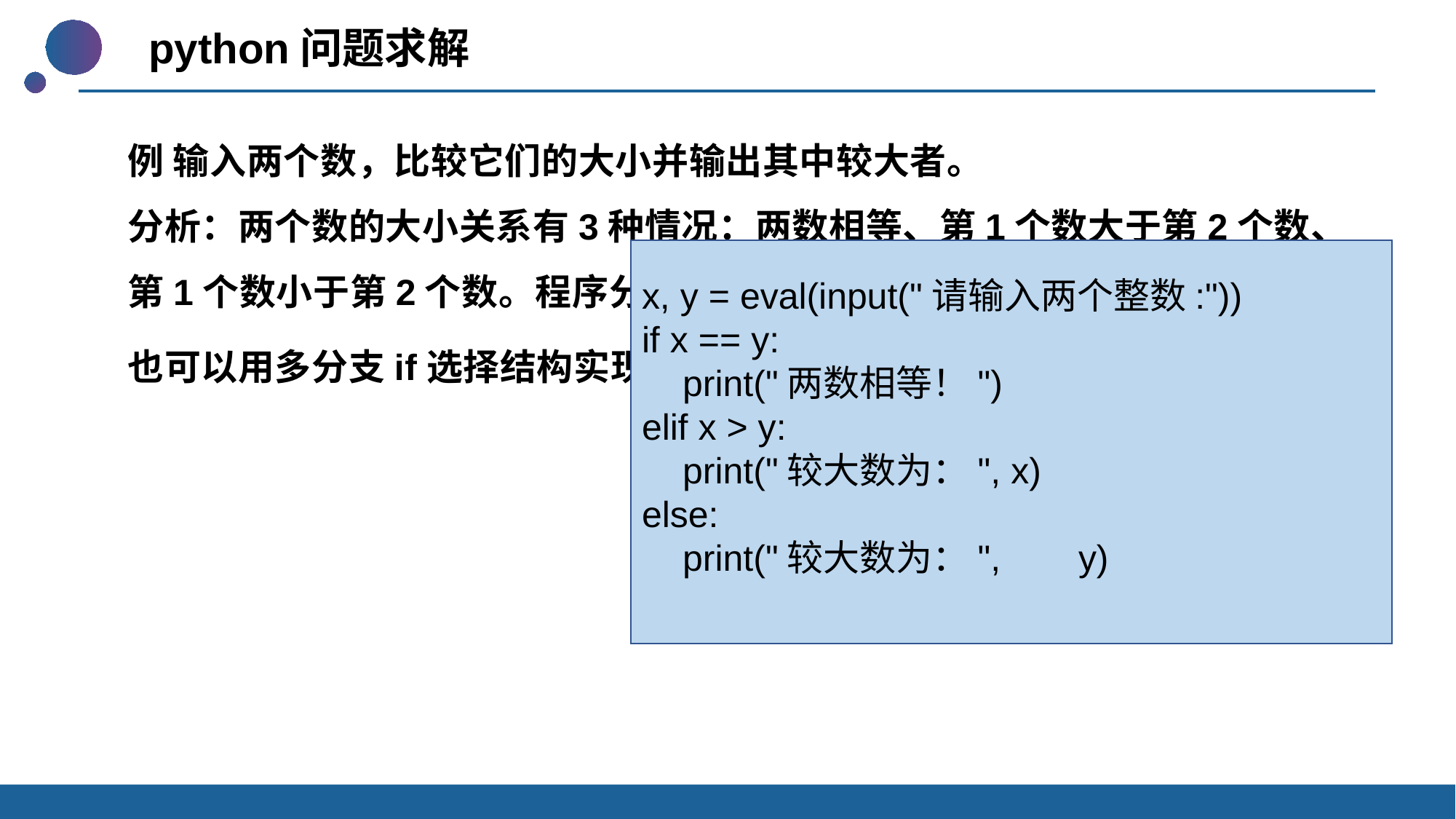

python问题求解

例 输入两个数，比较它们的大小并输出其中较大者。
分析：两个数的大小关系有3种情况：两数相等、第1个数大于第2个数、第1个数小于第2个数。程序分为3个分支，可以用3个单分支结构实现，也可以用多分支if选择结构实现。
x, y = eval(input("请输入两个整数:"))
if x == y:
    print("两数相等！")
elif x > y:
    print("较大数为：", x)
else:
    print("较大数为：", 	y)